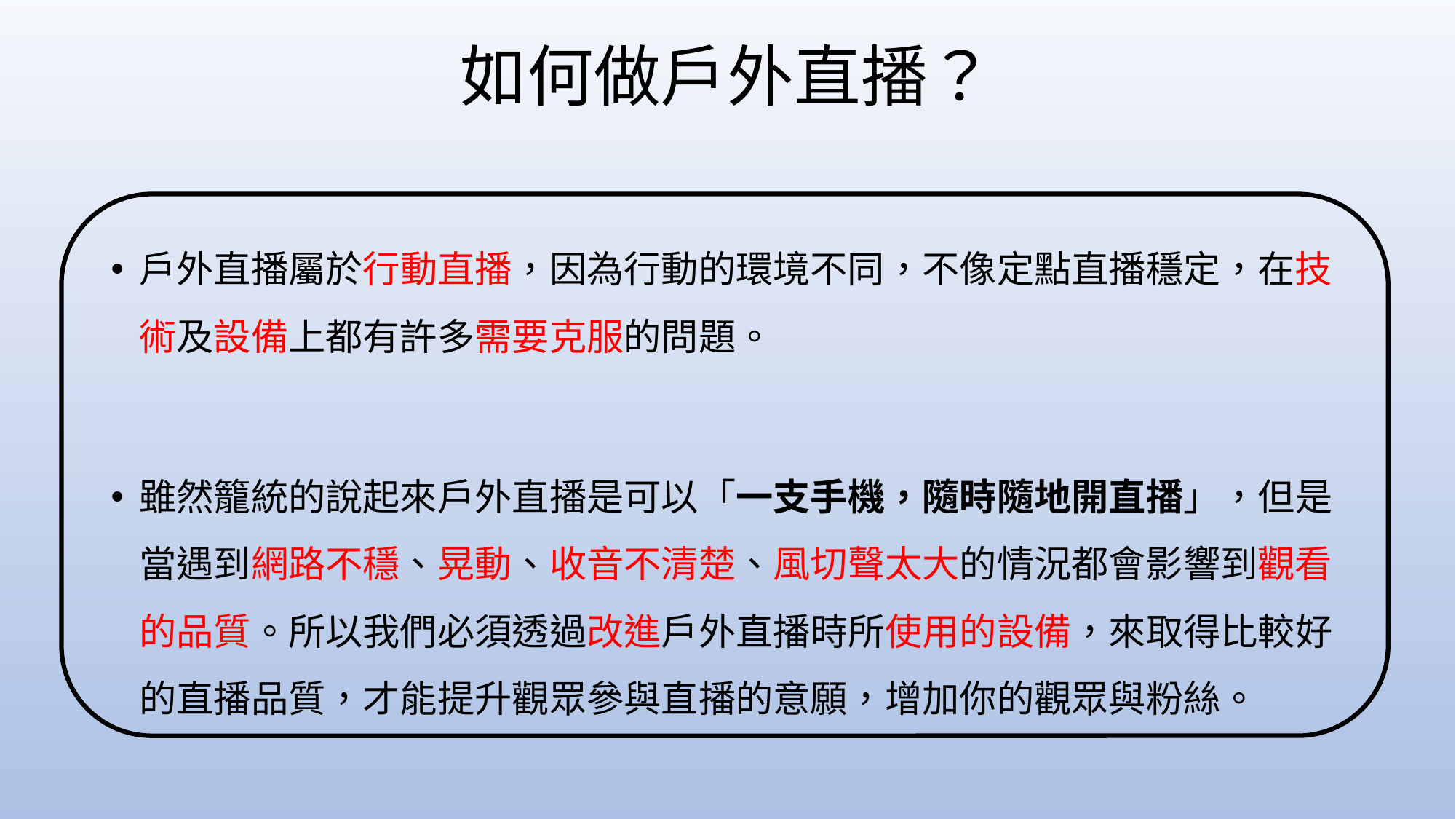

# 如何做戶外直播？

戶外直播屬於行動直播，因為行動的環境不同，不像定點直播穩定，在技術及設備上都有許多需要克服的問題。

雖然籠統的說起來戶外直播是可以「一支手機，隨時隨地開直播」，但是當遇到網路不穩、晃動、收音不清楚、風切聲太大的情況都會影響到觀看的品質。所以我們必須透過改進戶外直播時所使用的設備，來取得比較好的直播品質，才能提升觀眾參與直播的意願，增加你的觀眾與粉絲。